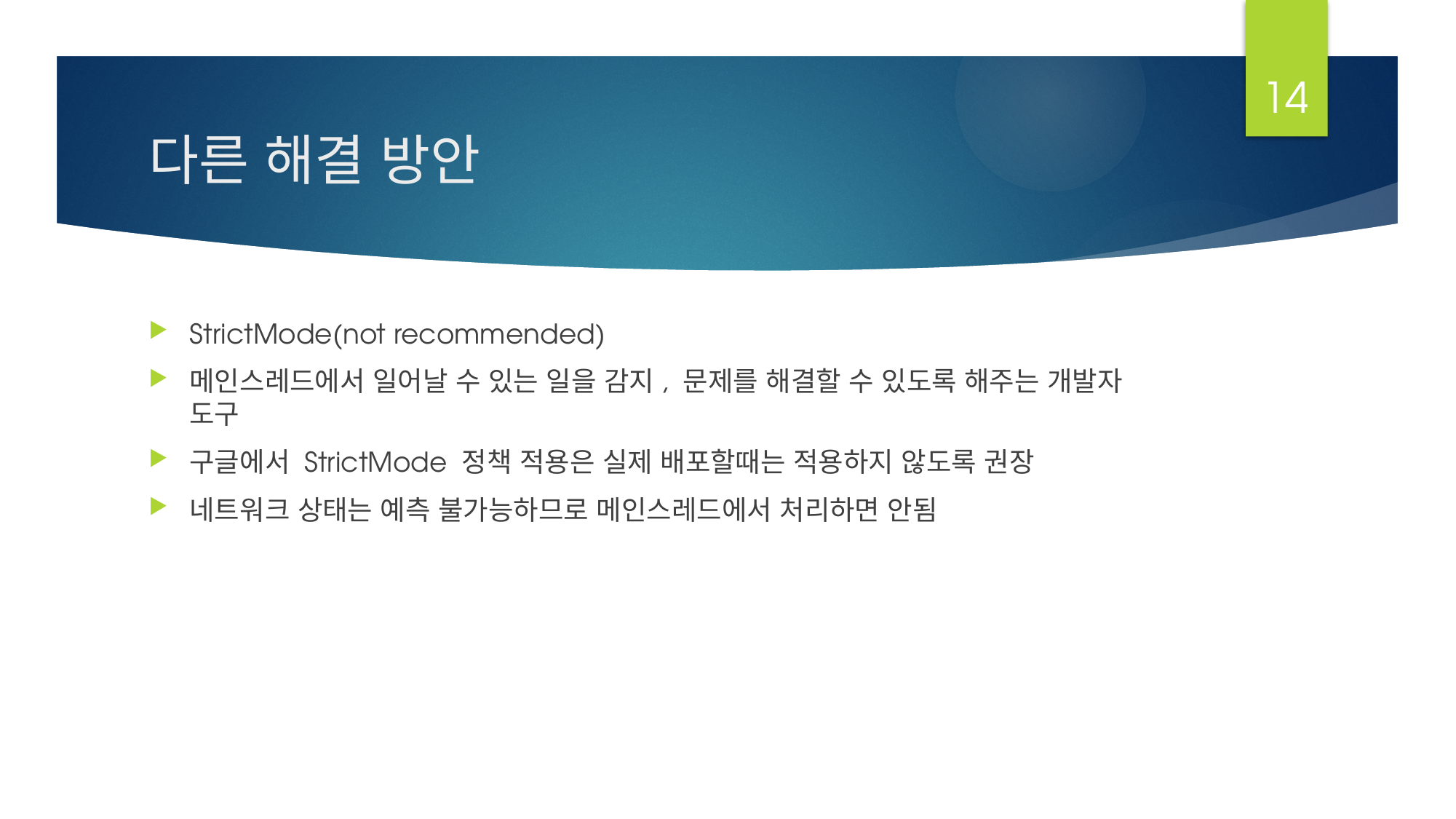

14
# 다른 해결 방안
StrictMode(not recommended)
메인스레드에서 일어날 수 있는 일을 감지, 문제를 해결할 수 있도록 해주는 개발자 도구
구글에서 StrictMode 정책 적용은 실제 배포할때는 적용하지 않도록 권장
네트워크 상태는 예측 불가능하므로 메인스레드에서 처리하면 안됨